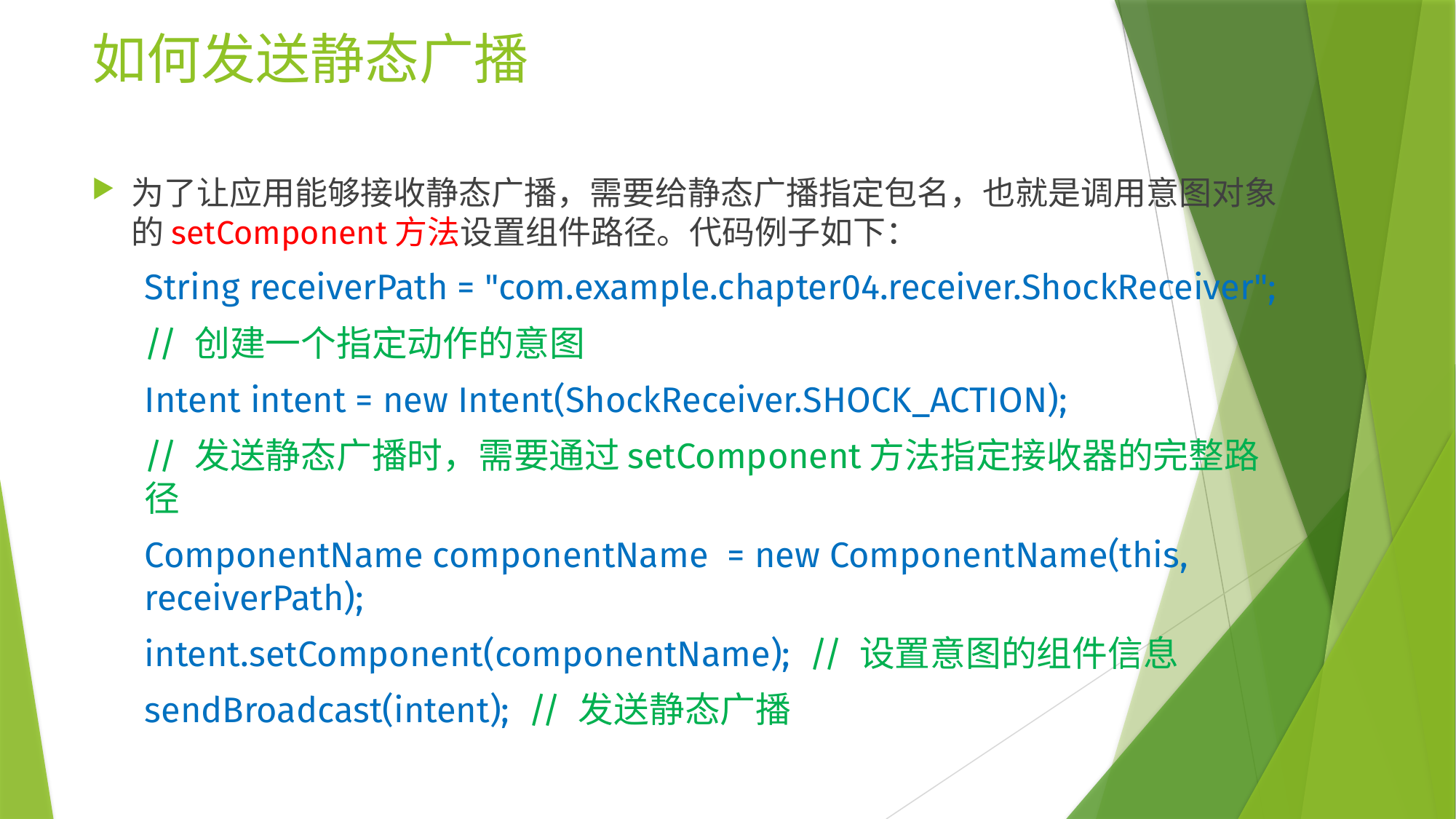

# 如何发送静态广播
为了让应用能够接收静态广播，需要给静态广播指定包名，也就是调用意图对象的setComponent方法设置组件路径。代码例子如下：
String receiverPath = "com.example.chapter04.receiver.ShockReceiver";
// 创建一个指定动作的意图
Intent intent = new Intent(ShockReceiver.SHOCK_ACTION);
// 发送静态广播时，需要通过setComponent方法指定接收器的完整路径
ComponentName componentName  = new ComponentName(this, receiverPath);
intent.setComponent(componentName);  // 设置意图的组件信息
sendBroadcast(intent);  // 发送静态广播